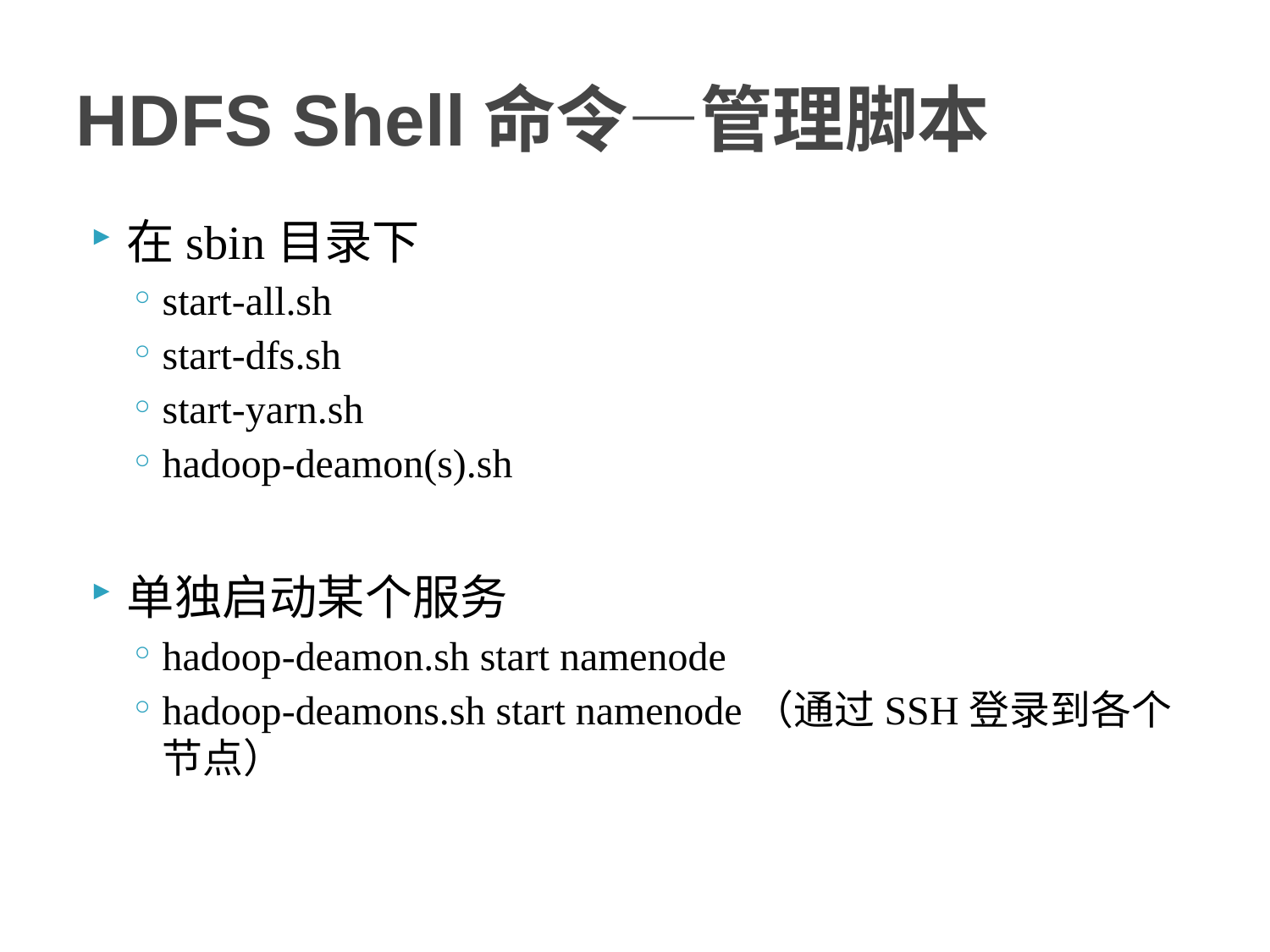

# HDFS Shell命令—管理脚本
在sbin目录下
start-all.sh
start-dfs.sh
start-yarn.sh
hadoop-deamon(s).sh

单独启动某个服务
hadoop-deamon.sh start namenode
hadoop-deamons.sh start namenode（通过SSH登录到各个节点）